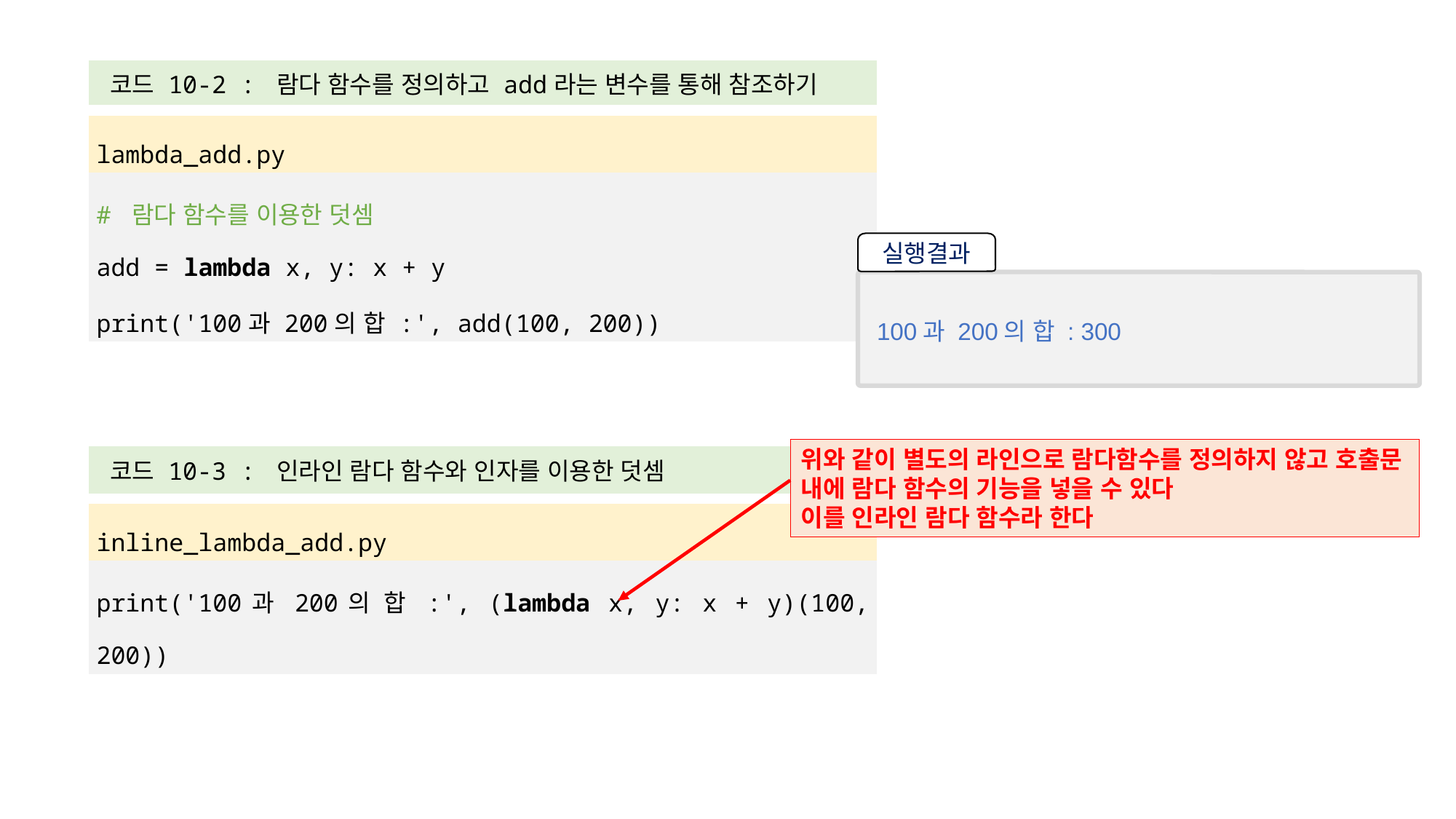

| 코드 10-2 : 람다 함수를 정의하고 add라는 변수를 통해 참조하기 |
| --- |
|  |
| lambda\_add.py |
| # 람다 함수를 이용한 덧셈 add = lambda x, y: x + y print('100과 200의 합 :', add(100, 200)) |
실행결과

100과 200의 합 : 300
위와 같이 별도의 라인으로 람다함수를 정의하지 않고 호출문 내에 람다 함수의 기능을 넣을 수 있다
이를 인라인 람다 함수라 한다
| 코드 10-3 : 인라인 람다 함수와 인자를 이용한 덧셈 |
| --- |
|  |
| inline\_lambda\_add.py |
| print('100과 200의 합 :', (lambda x, y: x + y)(100, 200)) |